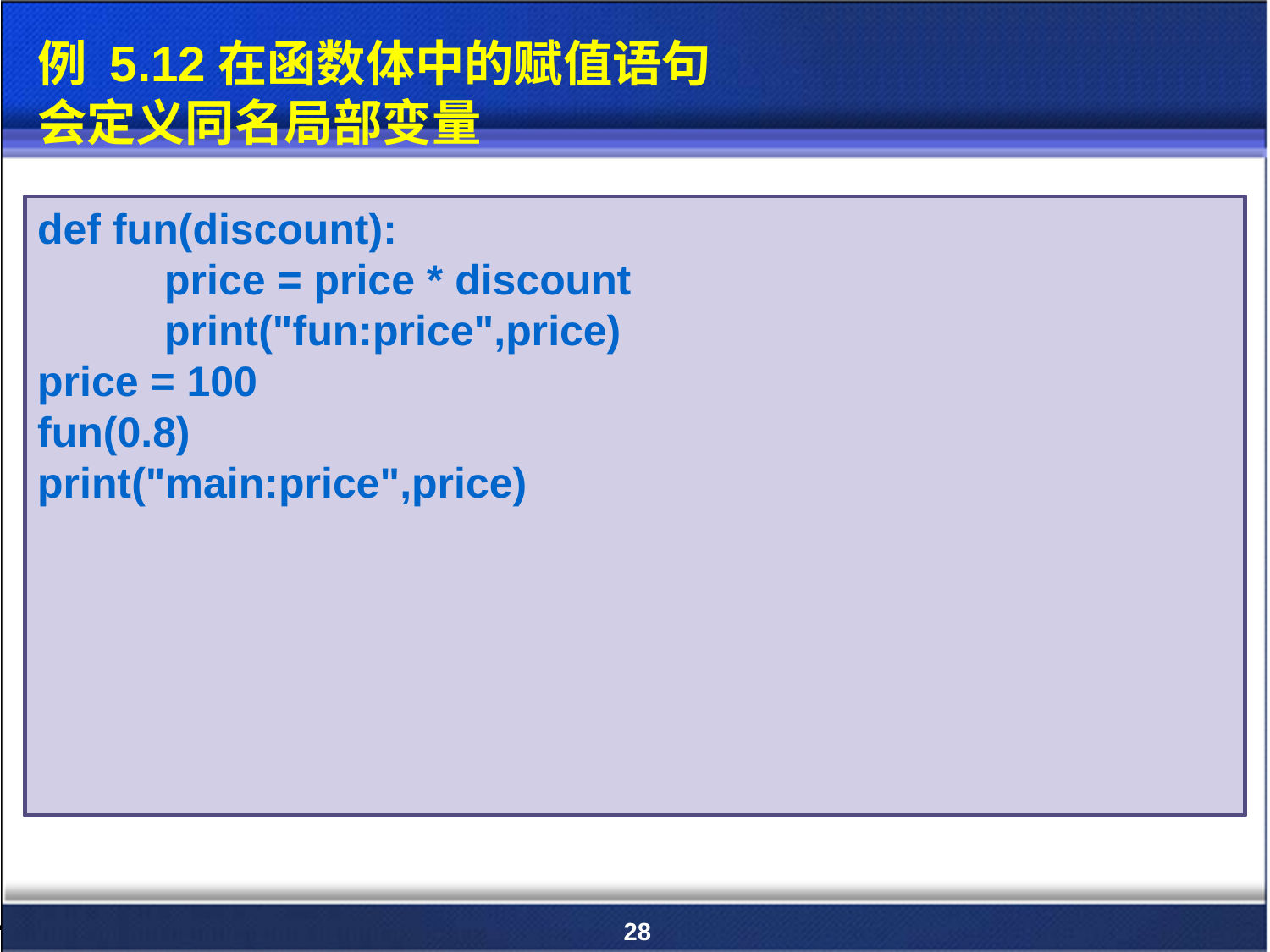

例 5.12在函数体中的赋值语句
会定义同名局部变量

def fun(discount):
	price = price * discount
	print("fun:price",price)
price = 100
fun(0.8)
print("main:price",price)

28